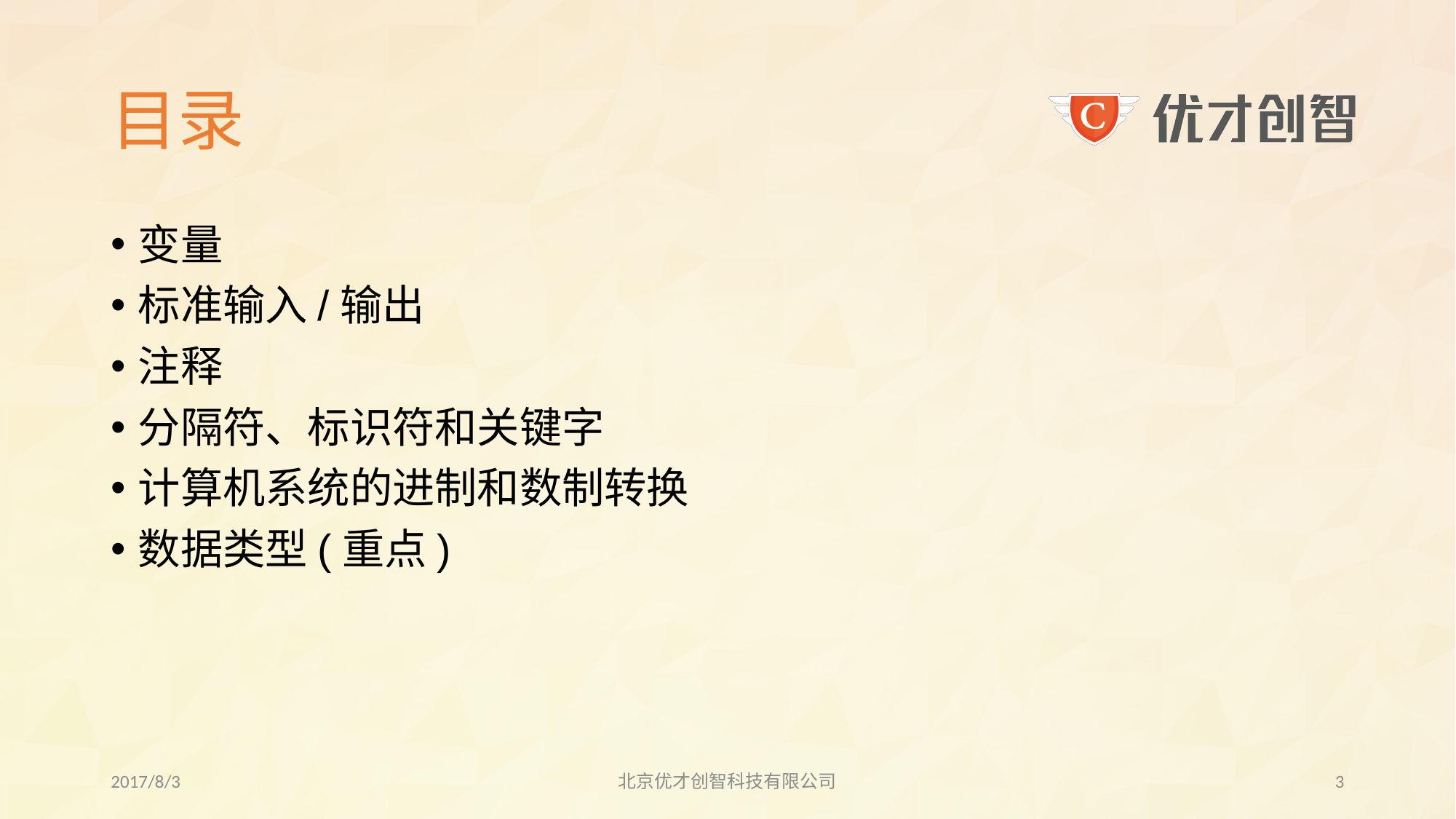

# 目录
变量
标准输入/输出
注释
分隔符、标识符和关键字
计算机系统的进制和数制转换
数据类型(重点)
2017/8/3
北京优才创智科技有限公司
3